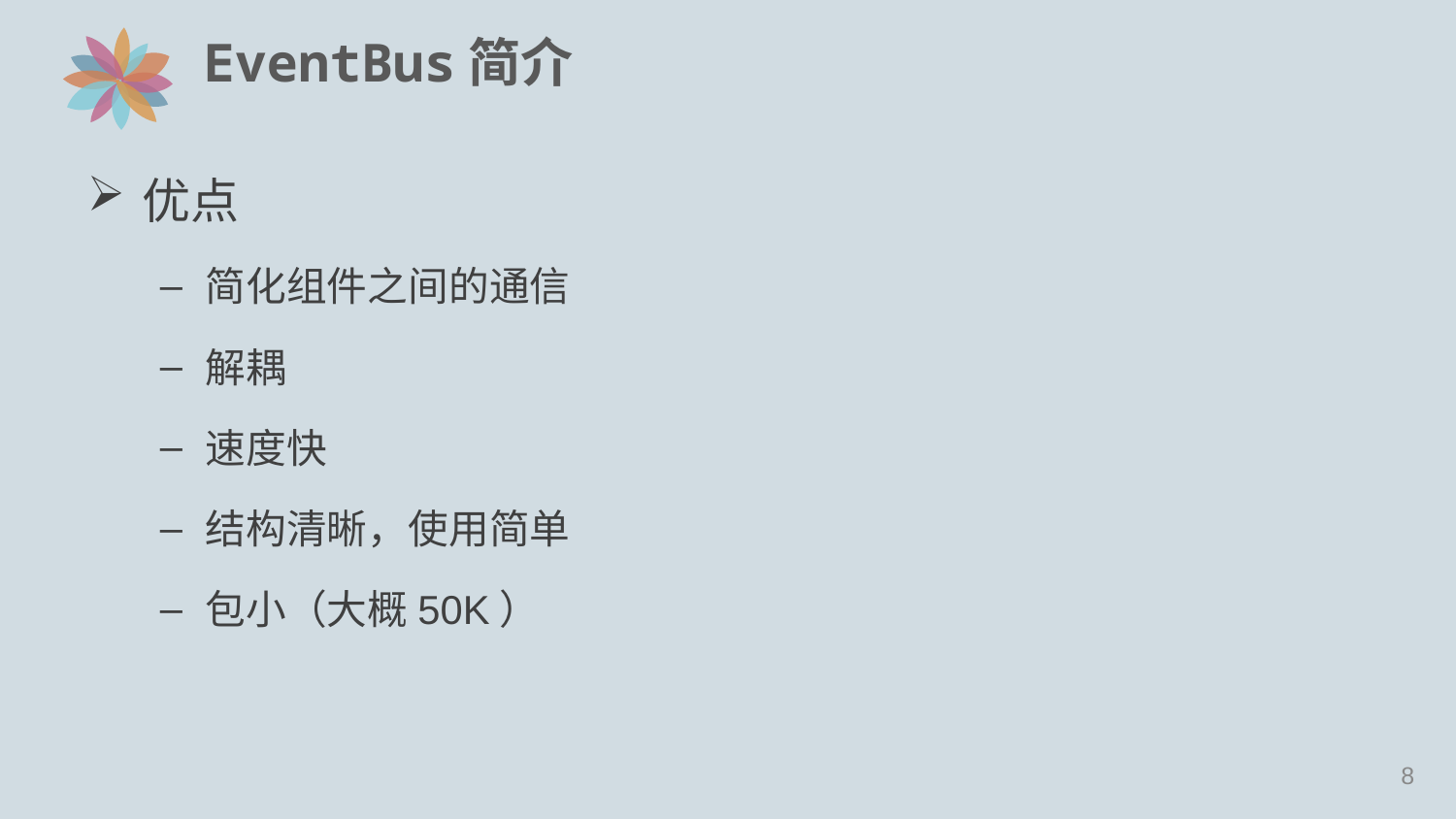

# EventBus简介
优点
简化组件之间的通信
解耦
速度快
结构清晰，使用简单
包小（大概50K）
8